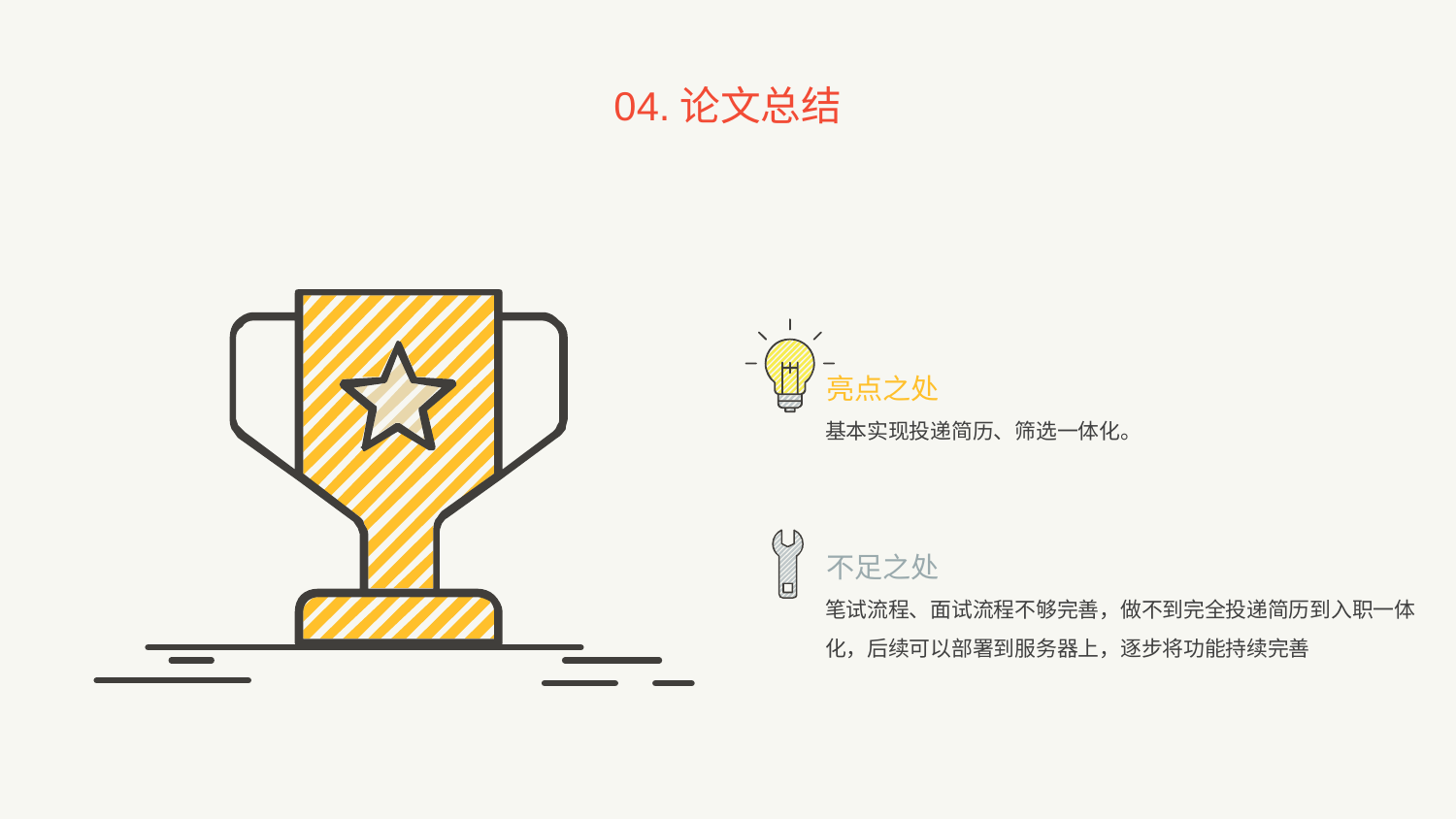

04.论文总结

亮点之处
基本实现投递简历、筛选一体化。

不足之处
笔试流程、面试流程不够完善，做不到完全投递简历到入职一体化，后续可以部署到服务器上，逐步将功能持续完善